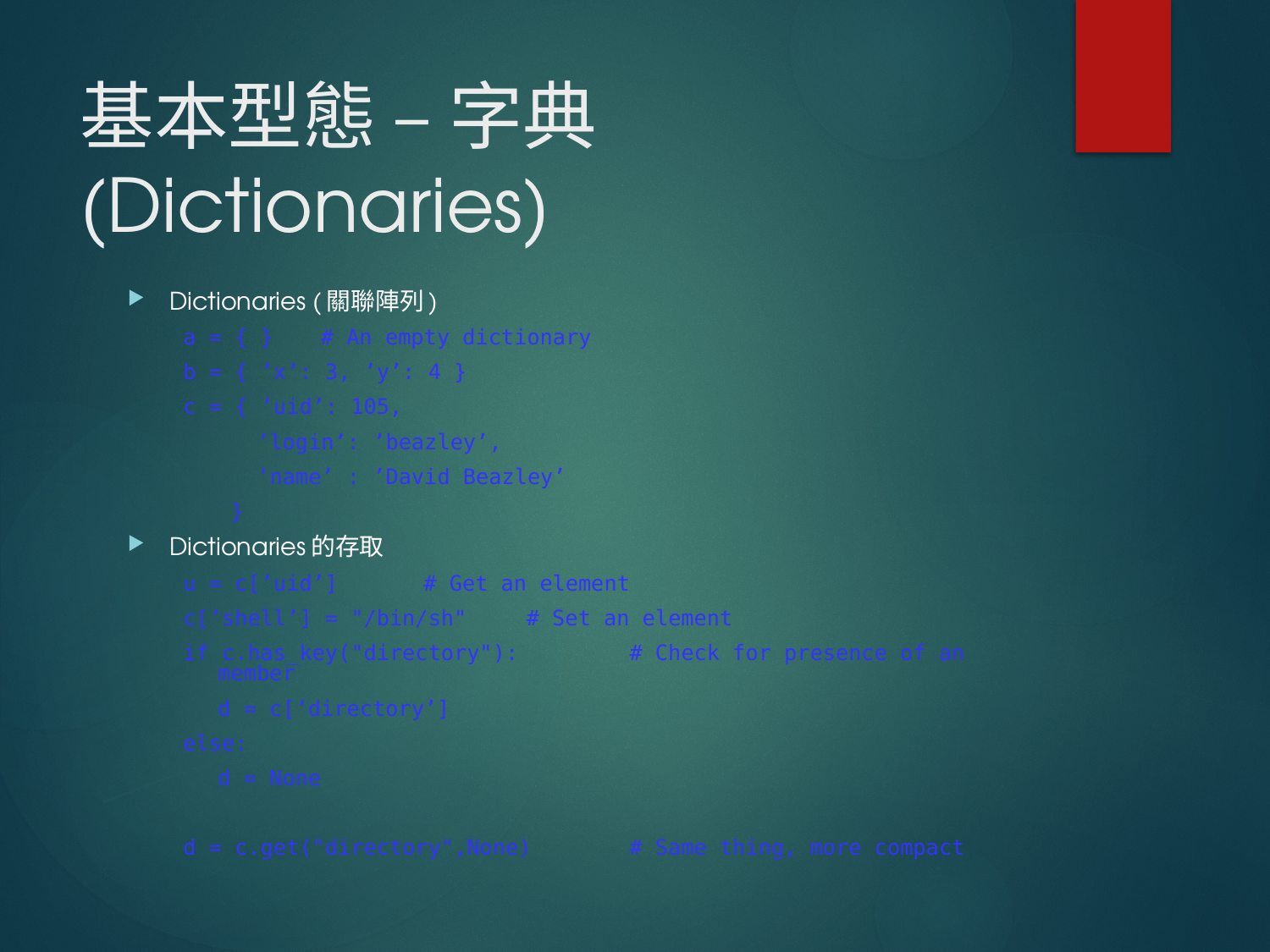

# 基本型態 – 字典 (Dictionaries)
Dictionaries (關聯陣列)
a = { } 			# An empty dictionary
b = { ’x’: 3, ’y’: 4 }
c = { ’uid’: 105,
	   ’login’: ’beazley’,
	   ’name’ : ’David Beazley’
	 }
Dictionaries的存取
u = c[’uid’] 		# Get an element
c[’shell’] = "/bin/sh" 	# Set an element
if c.has_key("directory"): 	# Check for presence of an member
	d = c[’directory’]
else:
	d = None

d = c.get("directory",None) 	# Same thing, more compact